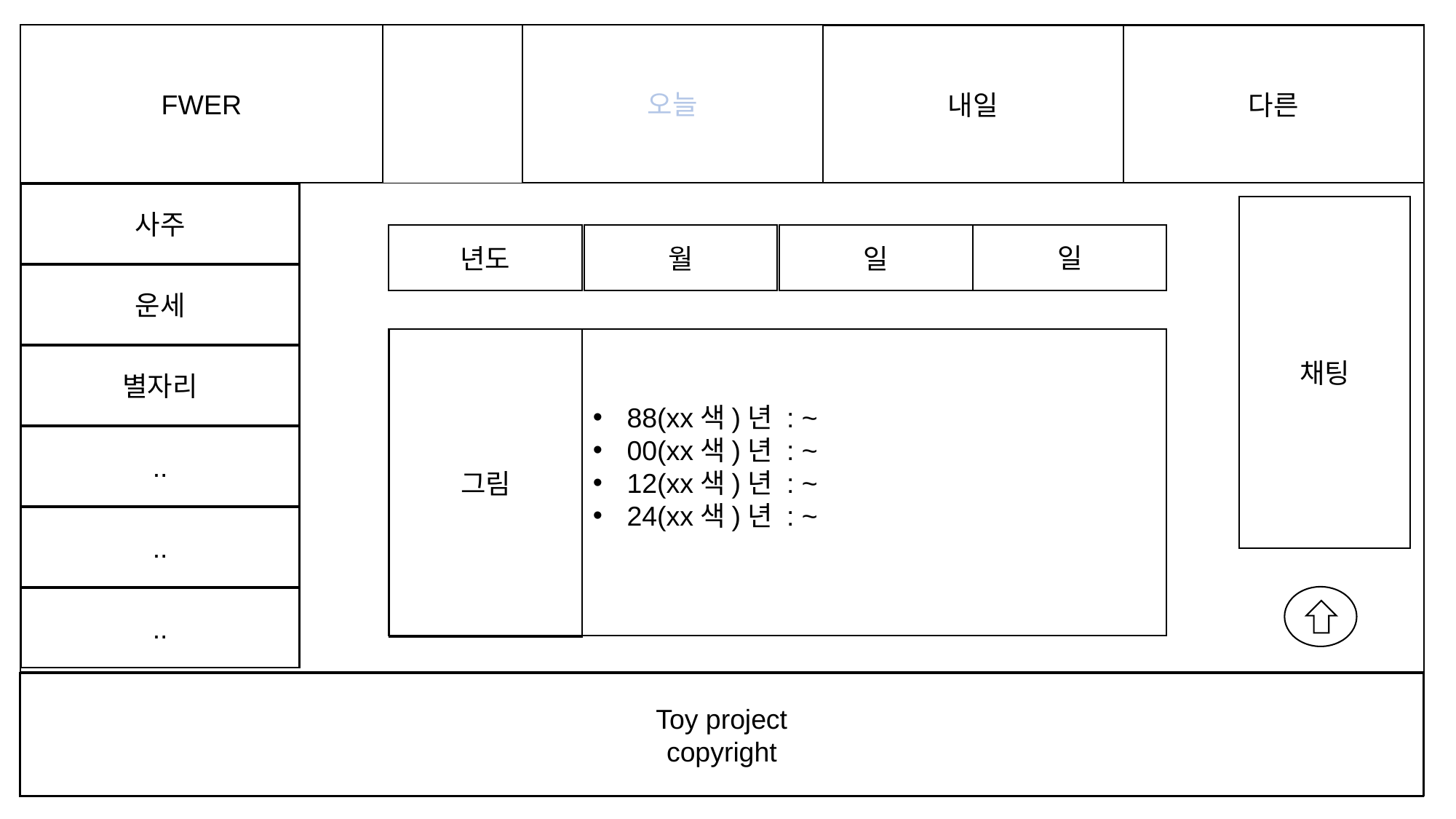

오늘
FWER

내일
다른
사주
채팅
일
일
월
년도
운세

그림
88(xx색)년 : ~
00(xx색)년 : ~
12(xx색)년 : ~
24(xx색)년 : ~

별자리
..
..

..

Toy project
copyright